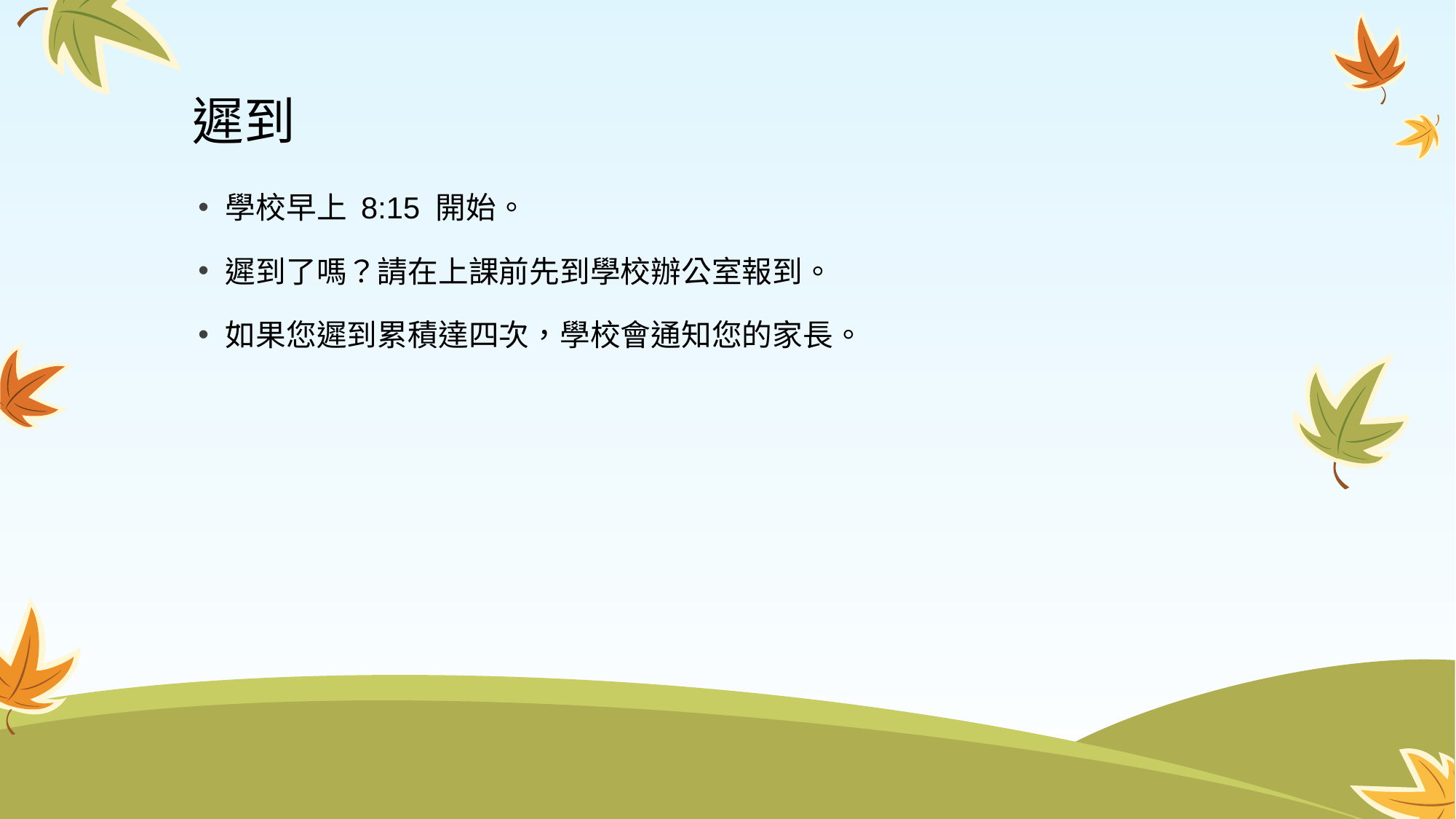

# 遲到
學校早上 8:15 開始。
遲到了嗎？請在上課前先到學校辦公室報到。
如果您遲到累積達四次，學校會通知您的家長。